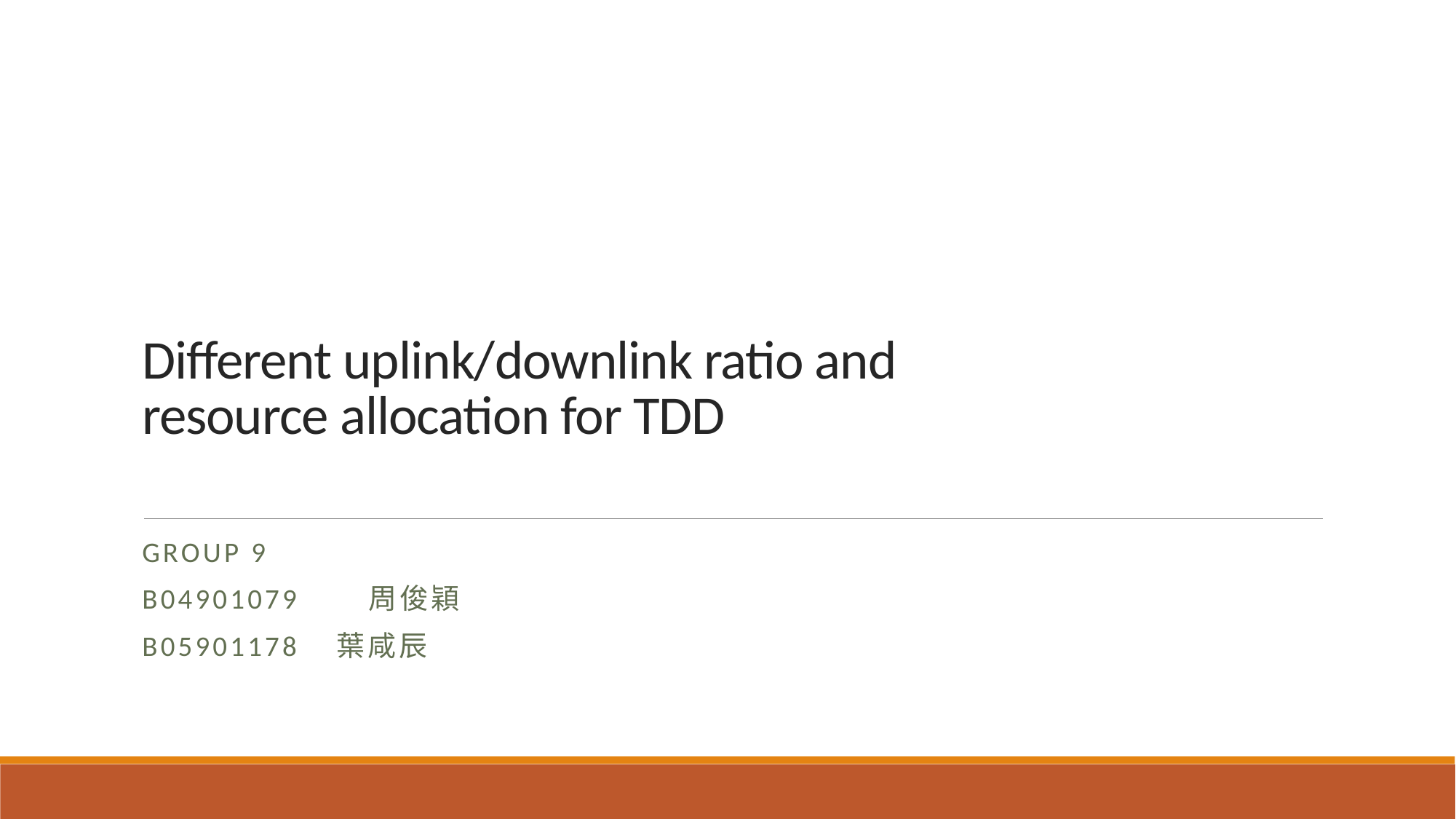

# Different uplink/downlink ratio and resource allocation for TDD
Group 9
B04901079　　周俊穎
B05901178	  葉咸辰